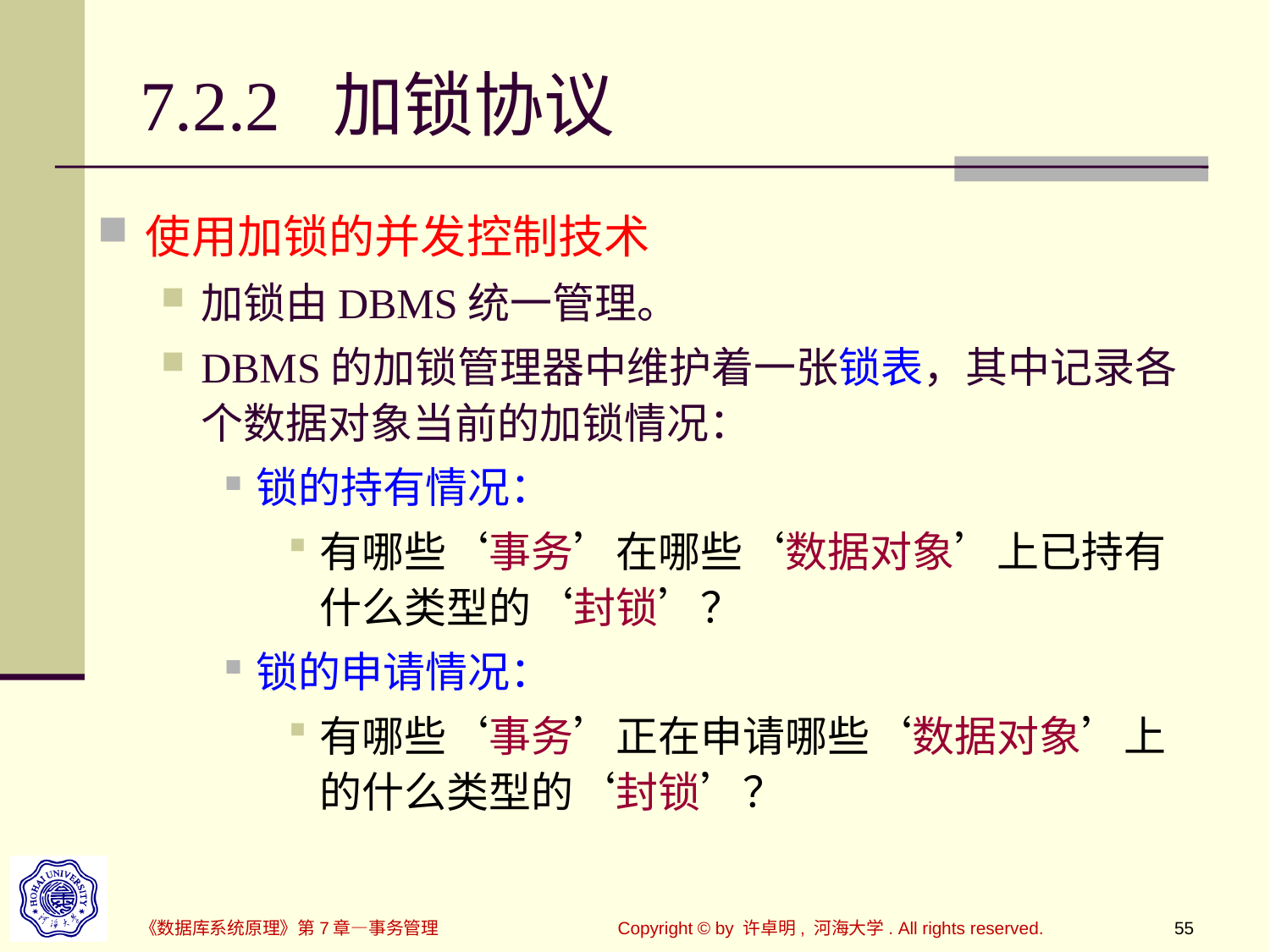

# 7.2.2  加锁协议
使用加锁的并发控制技术
加锁由DBMS统一管理。
DBMS的加锁管理器中维护着一张锁表，其中记录各个数据对象当前的加锁情况：
锁的持有情况：
有哪些‘事务’在哪些‘数据对象’上已持有什么类型的‘封锁’？
锁的申请情况：
有哪些‘事务’正在申请哪些‘数据对象’上的什么类型的‘封锁’？
《数据库系统原理》第7章—事务管理
Copyright © by 许卓明, 河海大学. All rights reserved.
55